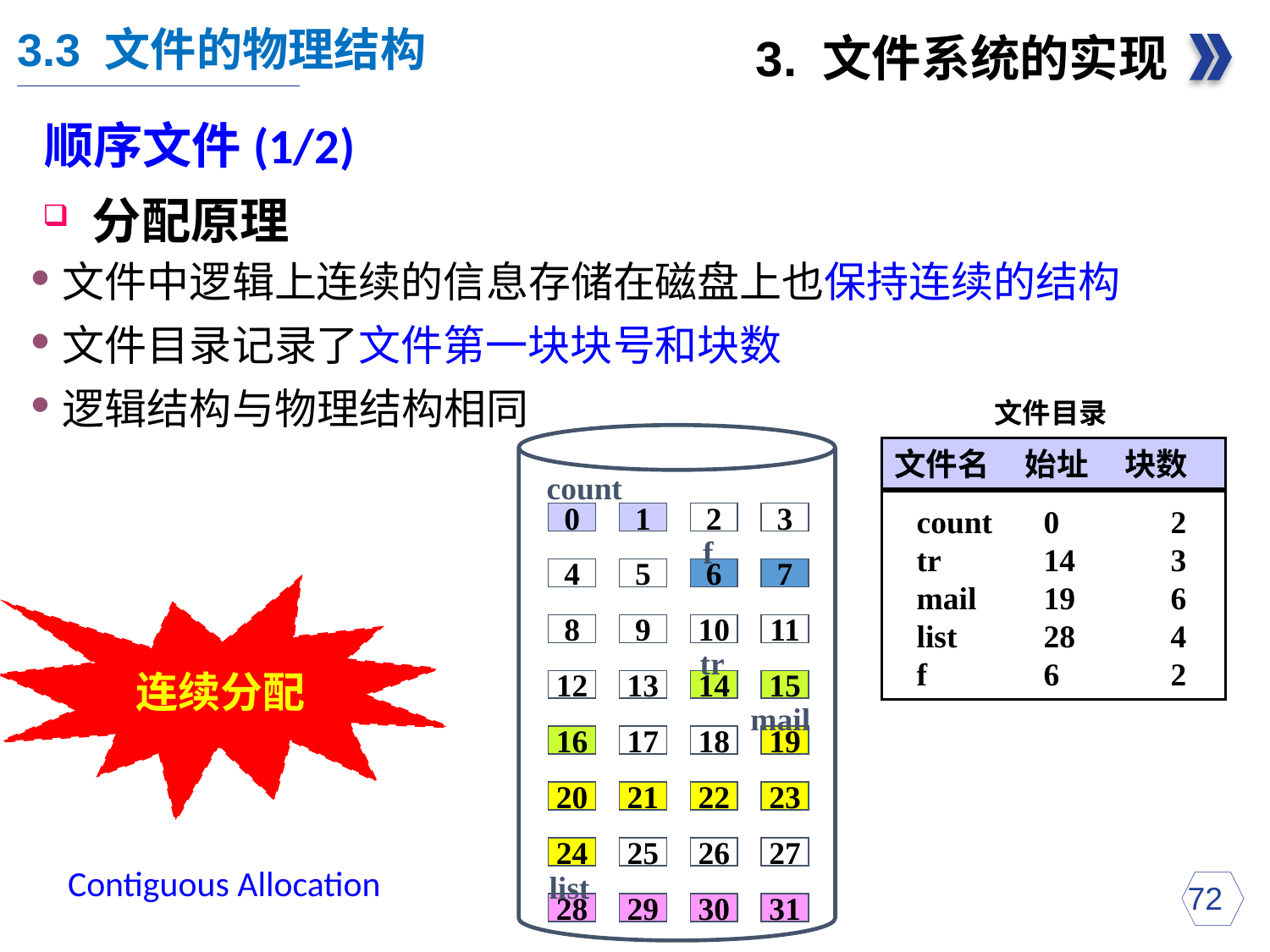

3.3 文件的物理结构
3. 文件系统的实现

顺序文件(1/2)
 分配原理
文件中逻辑上连续的信息存储在磁盘上也保持连续的结构
文件目录记录了文件第一块块号和块数
逻辑结构与物理结构相同
文件目录
文件名     始址     块数

count 	0	2
tr	14	3
mail	19	6
list	28	4
f	6	2

count
0
1
2
3
4
5
6
7
8
9
10
11
12
13
14
15
16
17
18
19
20
21
22
23
24
25
26
27
28
29
30
31
f
tr
mail
list
连续分配
Contiguous Allocation

 72